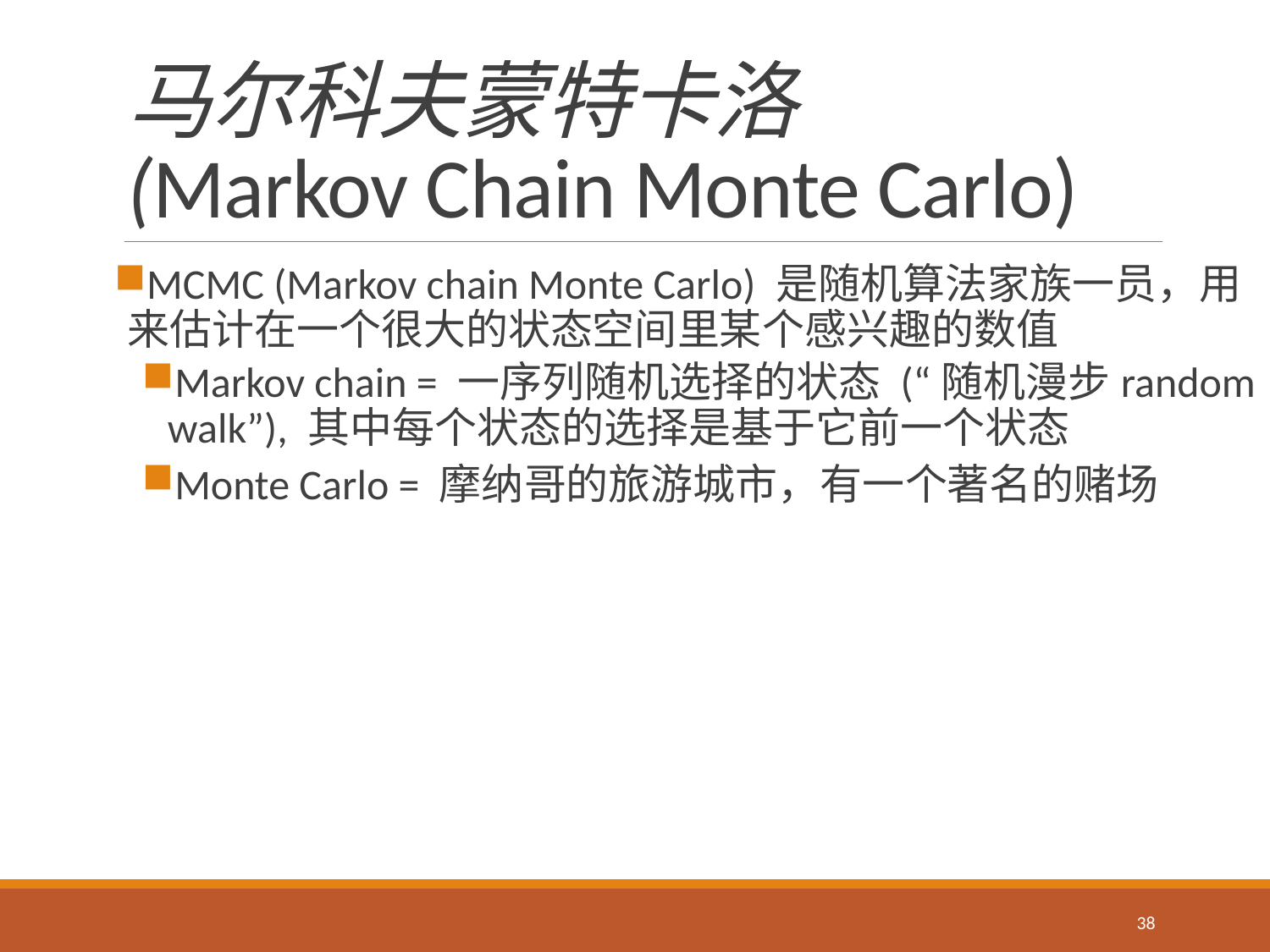

# 马尔科夫蒙特卡洛 (Markov Chain Monte Carlo)
MCMC (Markov chain Monte Carlo) 是随机算法家族一员，用来估计在一个很大的状态空间里某个感兴趣的数值
Markov chain = 一序列随机选择的状态 (“随机漫步random walk”), 其中每个状态的选择是基于它前一个状态
Monte Carlo = 摩纳哥的旅游城市，有一个著名的赌场
38